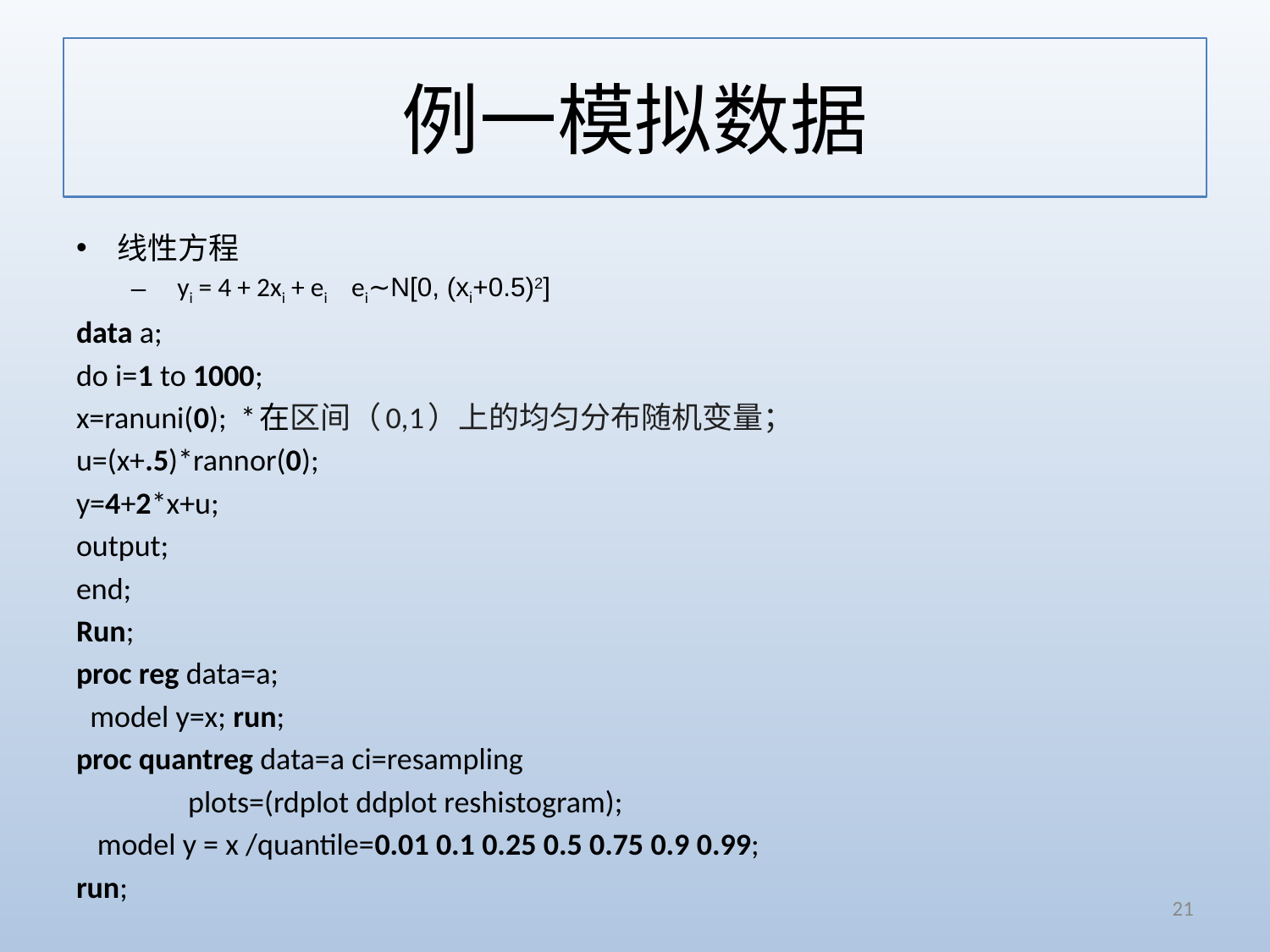

# 例一模拟数据
线性方程
  yi = 4 + 2xi + ei    ei∼N[0, (xi+0.5)2]
data a;
do i=1 to 1000;
x=ranuni(0);  *在区间（0,1）上的均匀分布随机变量；
u=(x+.5)*rannor(0);
y=4+2*x+u;
output;
end;
Run;
proc reg data=a;
  model y=x; run;
proc quantreg data=a ci=resampling
                plots=(rdplot ddplot reshistogram);
   model y = x /quantile=0.01 0.1 0.25 0.5 0.75 0.9 0.99;
run;

21